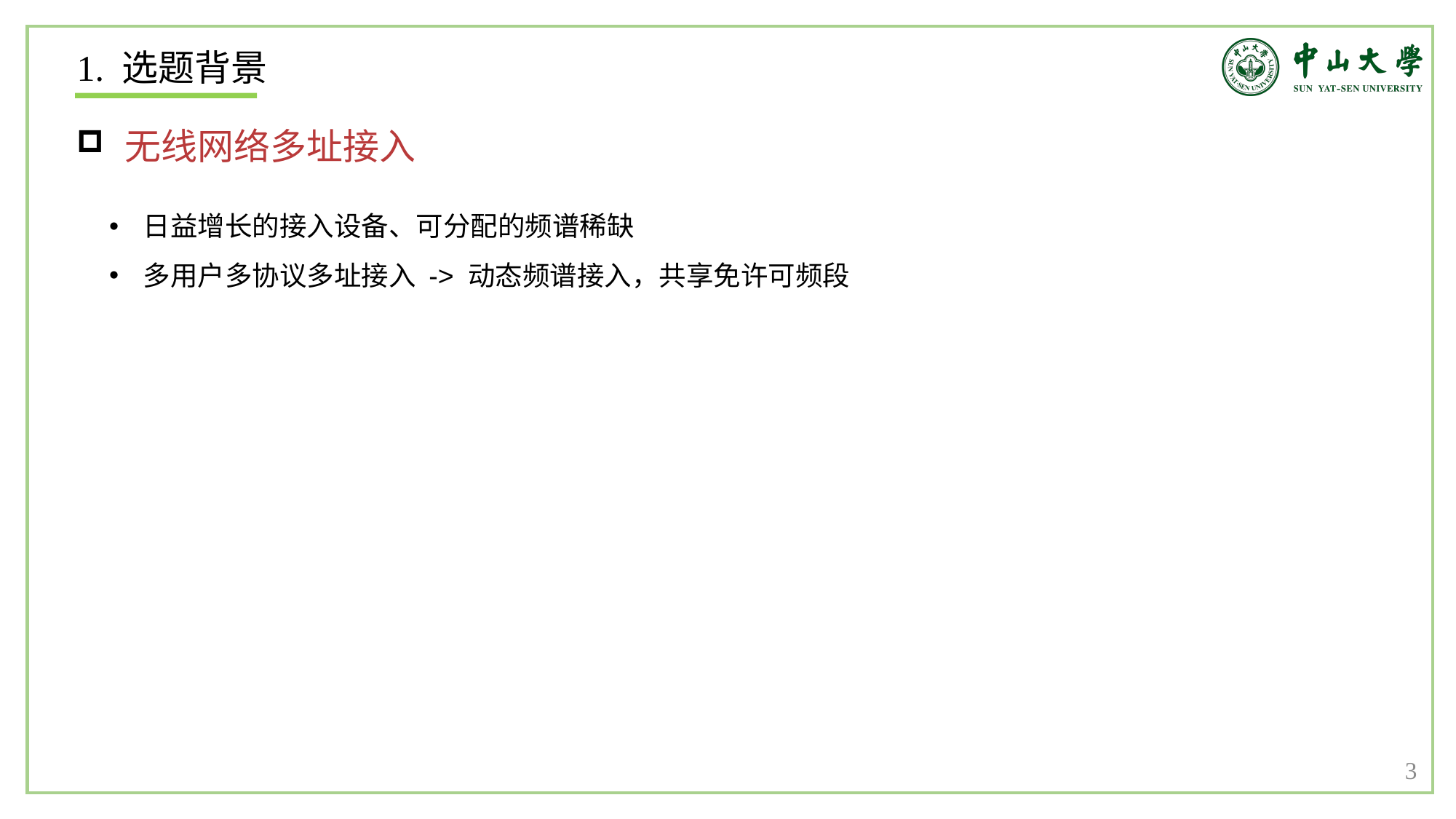

1. 选题背景

 无线网络多址接入
日益增长的接入设备、可分配的频谱稀缺
多用户多协议多址接入 -> 动态频谱接入，共享免许可频段
3